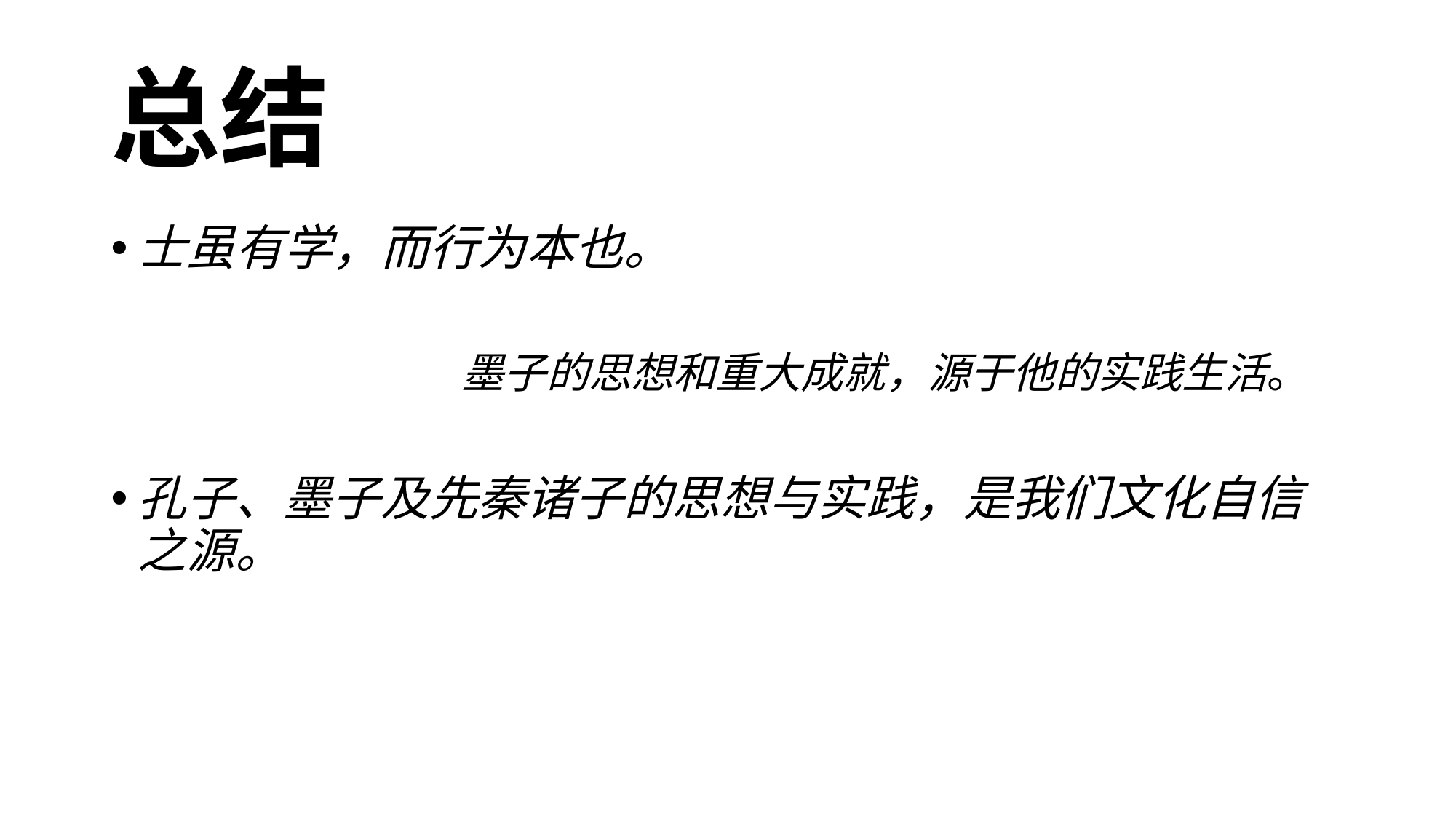

# 总结
士虽有学，而行为本也。

                                    墨子的思想和重大成就，源于他的实践生活。

孔子、墨子及先秦诸子的思想与实践，是我们文化自信之源。